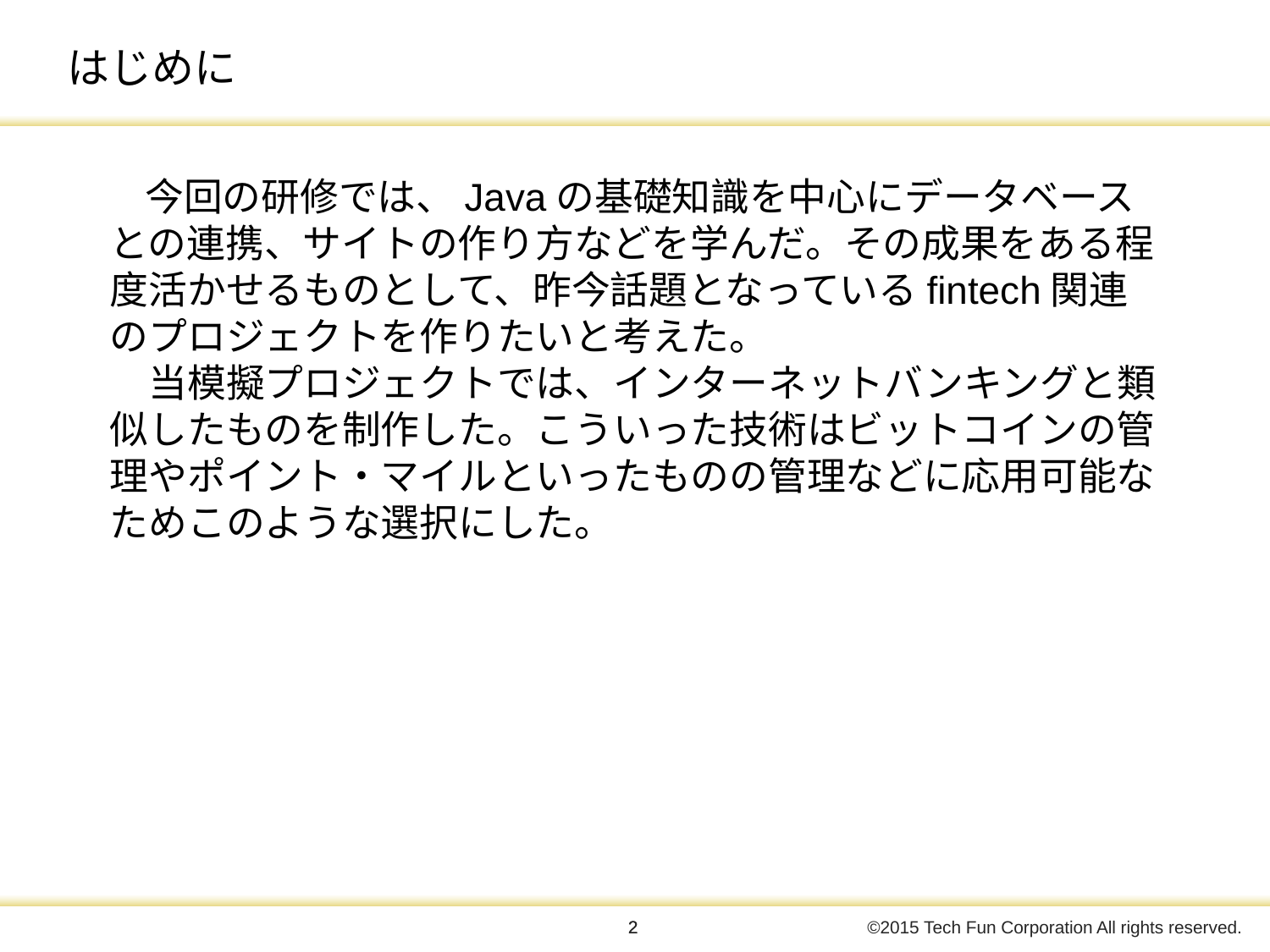

はじめに

　今回の研修では、Javaの基礎知識を中心にデータベースとの連携、サイトの作り方などを学んだ。その成果をある程度活かせるものとして、昨今話題となっているfintech関連のプロジェクトを作りたいと考えた。
　当模擬プロジェクトでは、インターネットバンキングと類似したものを制作した。こういった技術はビットコインの管理やポイント・マイルといったものの管理などに応用可能なためこのような選択にした。

2
2
©2015 Tech Fun Corporation All rights reserved.